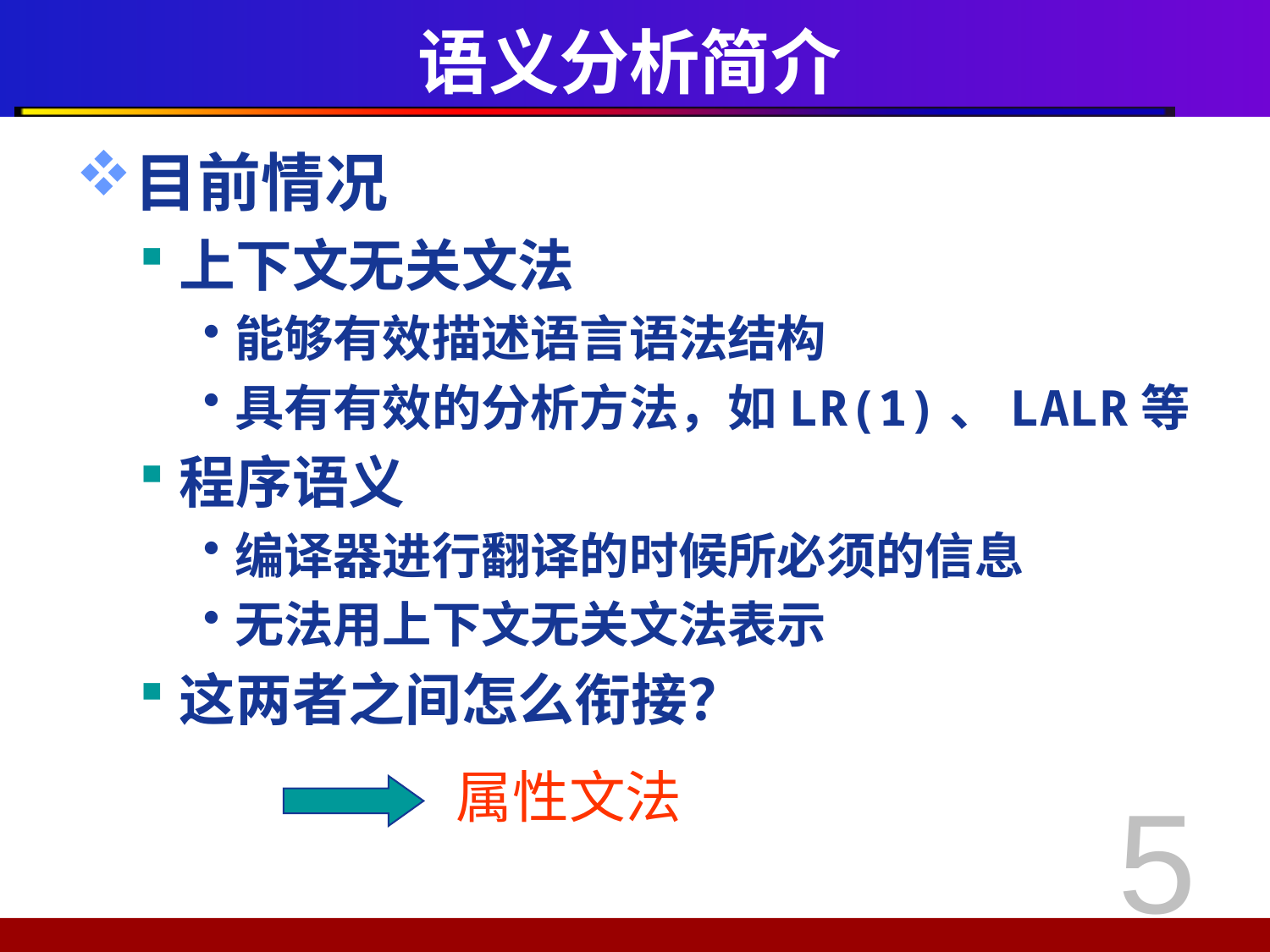

# 语义分析简介
目前情况
上下文无关文法
能够有效描述语言语法结构
具有有效的分析方法，如LR(1)、LALR等
程序语义
编译器进行翻译的时候所必须的信息
无法用上下文无关文法表示
这两者之间怎么衔接？

属性文法
5